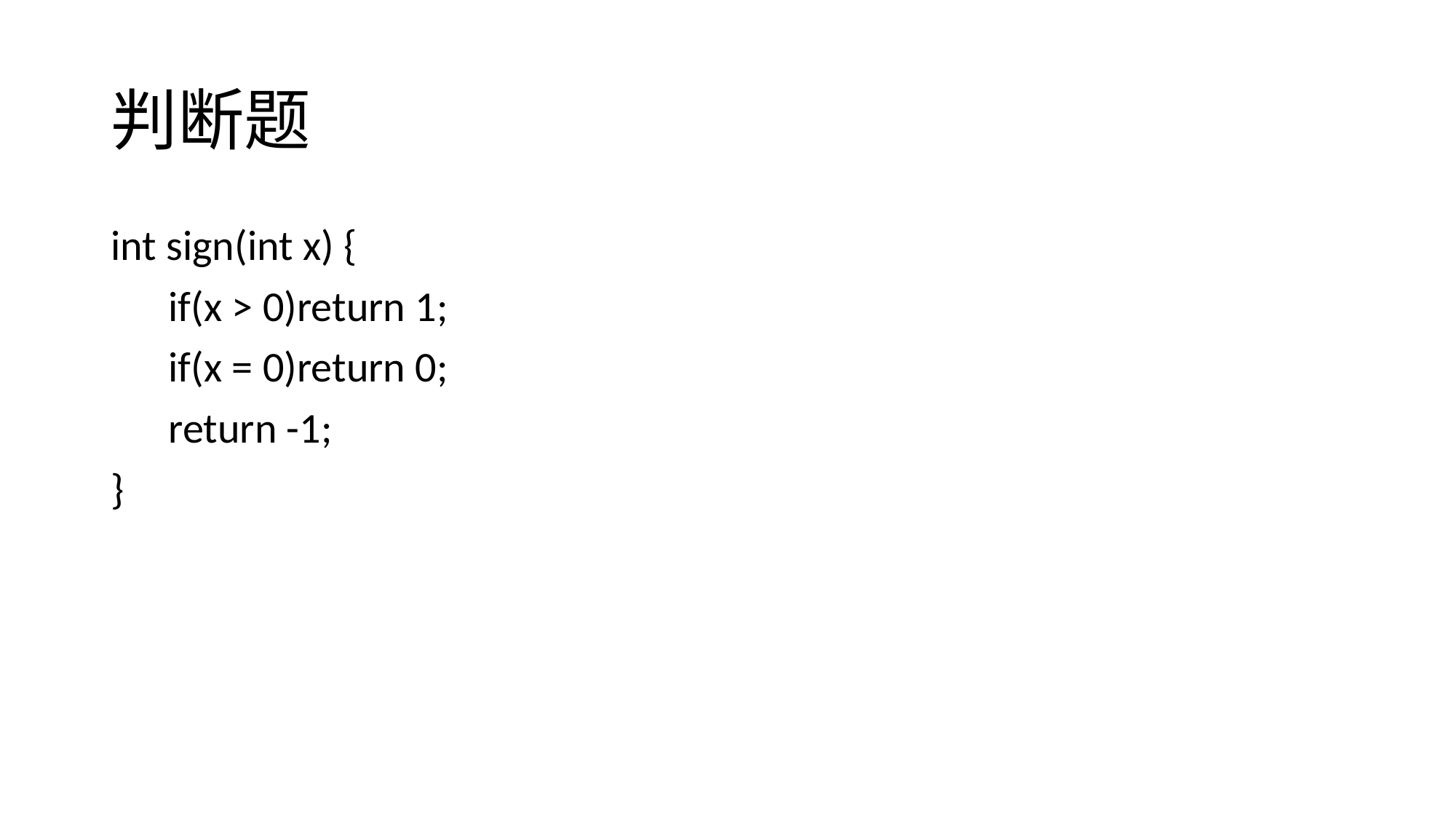

# 判断题
int sign(int x) {
      if(x > 0)return 1;
      if(x = 0)return 0;
      return -1;
}